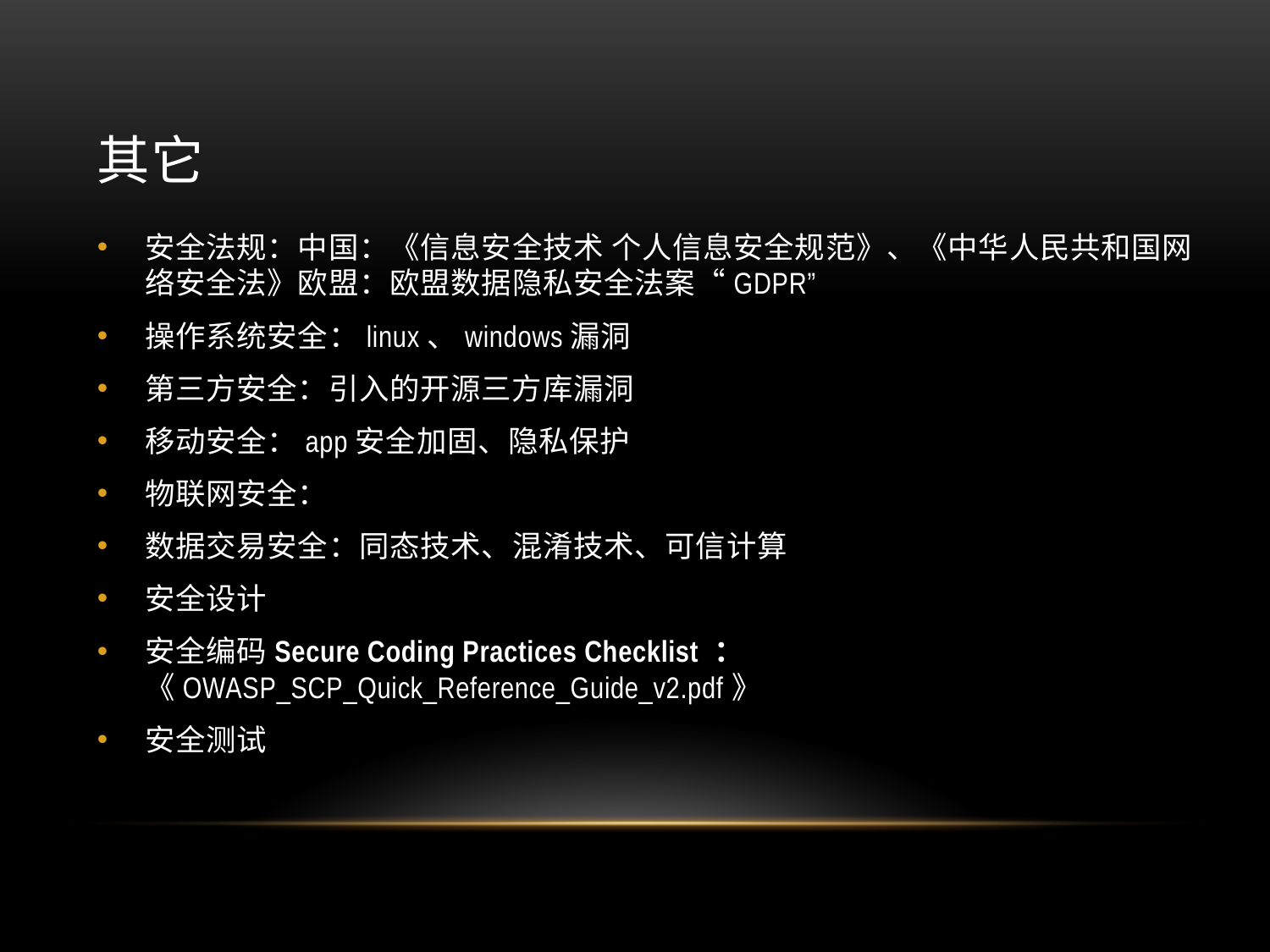

# 其它
安全法规：中国：《信息安全技术 个人信息安全规范》、《中华人民共和国网络安全法》欧盟：欧盟数据隐私安全法案“GDPR”
操作系统安全：linux、windows漏洞
第三方安全：引入的开源三方库漏洞
移动安全：app安全加固、隐私保护
物联网安全：
数据交易安全：同态技术、混淆技术、可信计算
安全设计
安全编码Secure Coding Practices Checklist ：《OWASP_SCP_Quick_Reference_Guide_v2.pdf》
安全测试